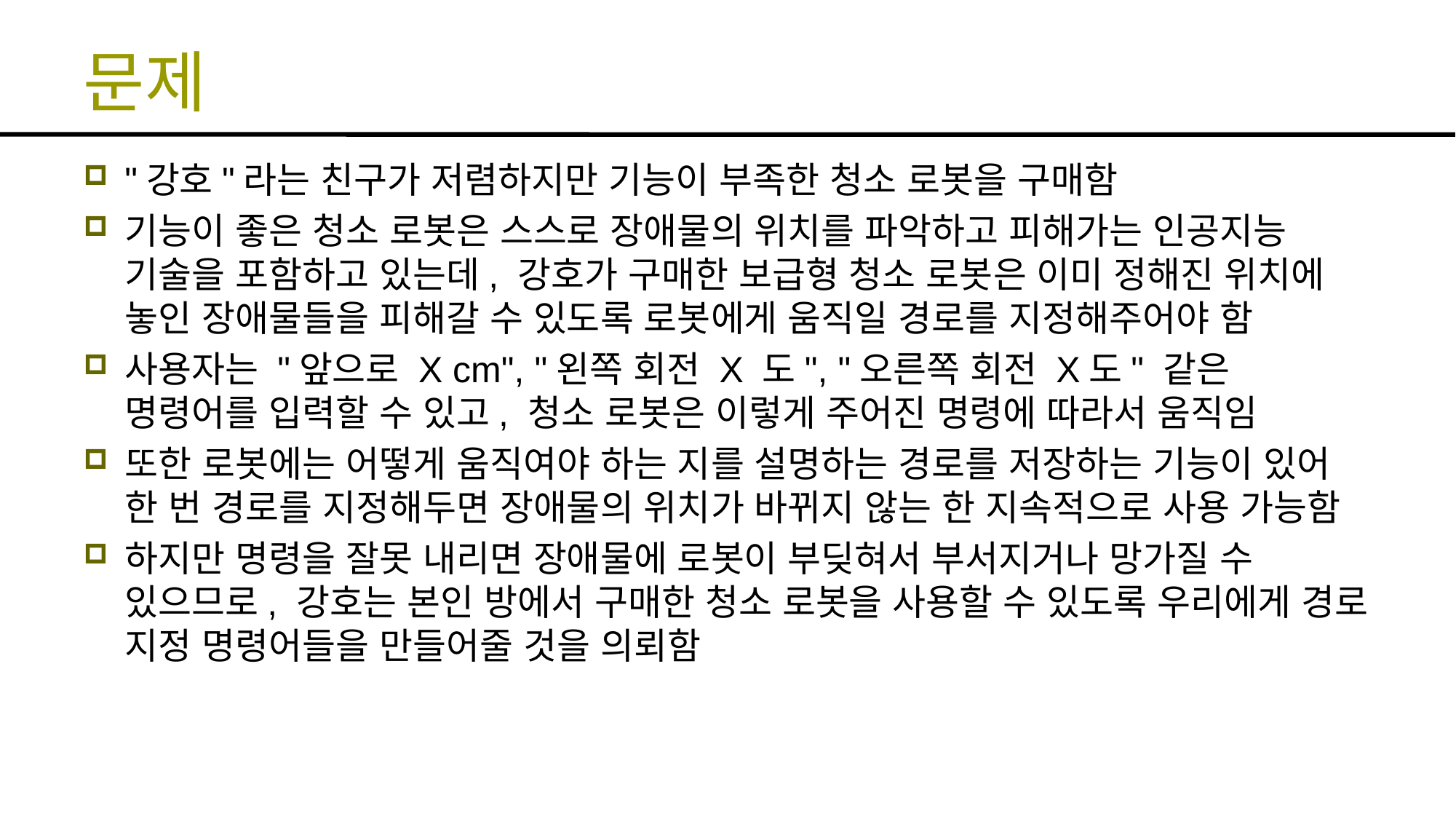

# 문제
"강호"라는 친구가 저렴하지만 기능이 부족한 청소 로봇을 구매함
기능이 좋은 청소 로봇은 스스로 장애물의 위치를 파악하고 피해가는 인공지능 기술을 포함하고 있는데, 강호가 구매한 보급형 청소 로봇은 이미 정해진 위치에 놓인 장애물들을 피해갈 수 있도록 로봇에게 움직일 경로를 지정해주어야 함
사용자는 "앞으로 X cm", "왼쪽 회전 X 도", "오른쪽 회전 X도" 같은 명령어를 입력할 수 있고, 청소 로봇은 이렇게 주어진 명령에 따라서 움직임
또한 로봇에는 어떻게 움직여야 하는 지를 설명하는 경로를 저장하는 기능이 있어 한 번 경로를 지정해두면 장애물의 위치가 바뀌지 않는 한 지속적으로 사용 가능함
하지만 명령을 잘못 내리면 장애물에 로봇이 부딪혀서 부서지거나 망가질 수 있으므로, 강호는 본인 방에서 구매한 청소 로봇을 사용할 수 있도록 우리에게 경로 지정 명령어들을 만들어줄 것을 의뢰함